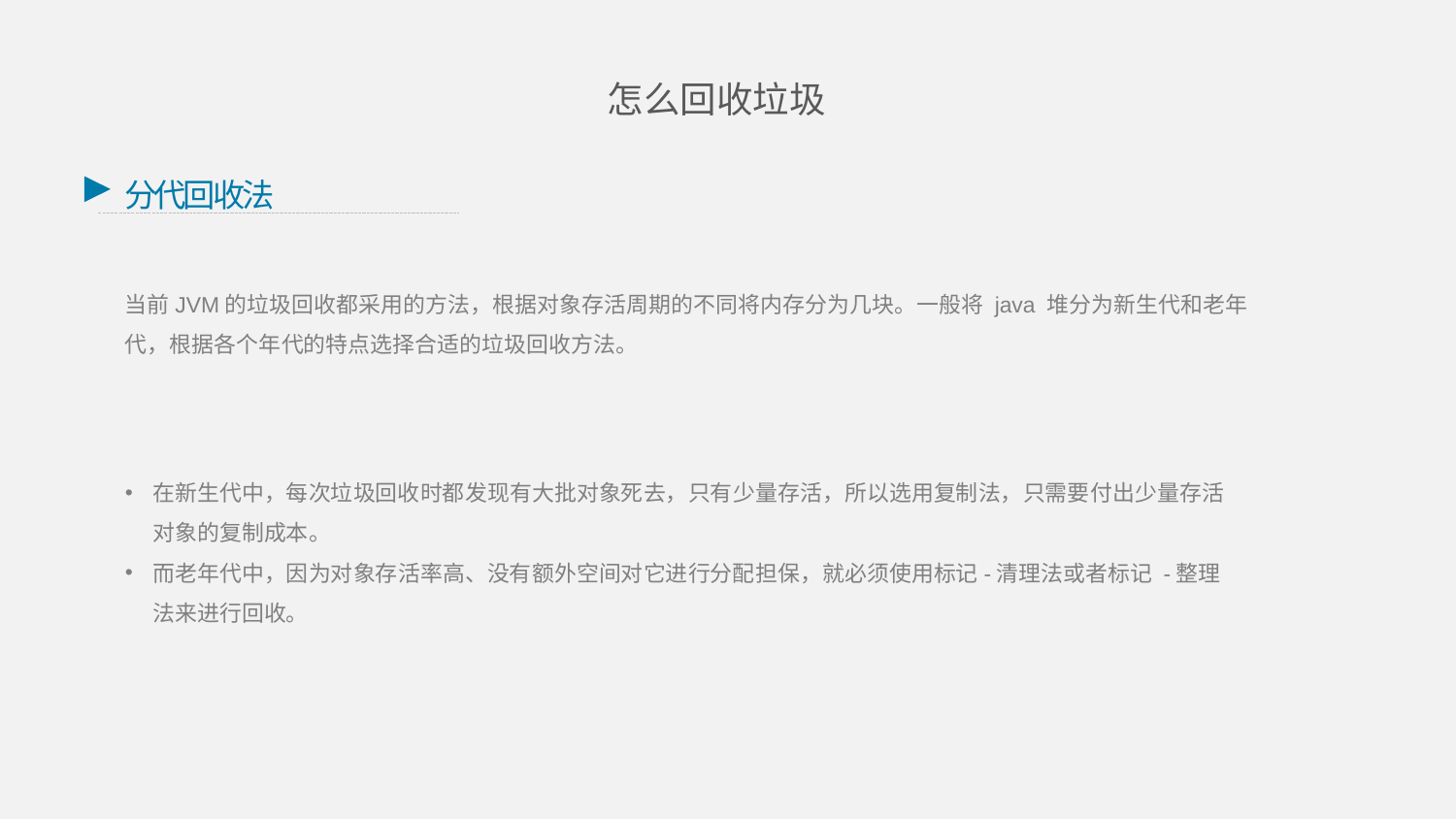

怎么回收垃圾
分代回收法

当前JVM的垃圾回收都采用的方法，根据对象存活周期的不同将内存分为几块。一般将 java 堆分为新生代和老年代，根据各个年代的特点选择合适的垃圾回收方法。
在新生代中，每次垃圾回收时都发现有大批对象死去，只有少量存活，所以选用复制法，只需要付出少量存活对象的复制成本。
而老年代中，因为对象存活率高、没有额外空间对它进行分配担保，就必须使用标记-清理法或者标记 -整理法来进行回收。